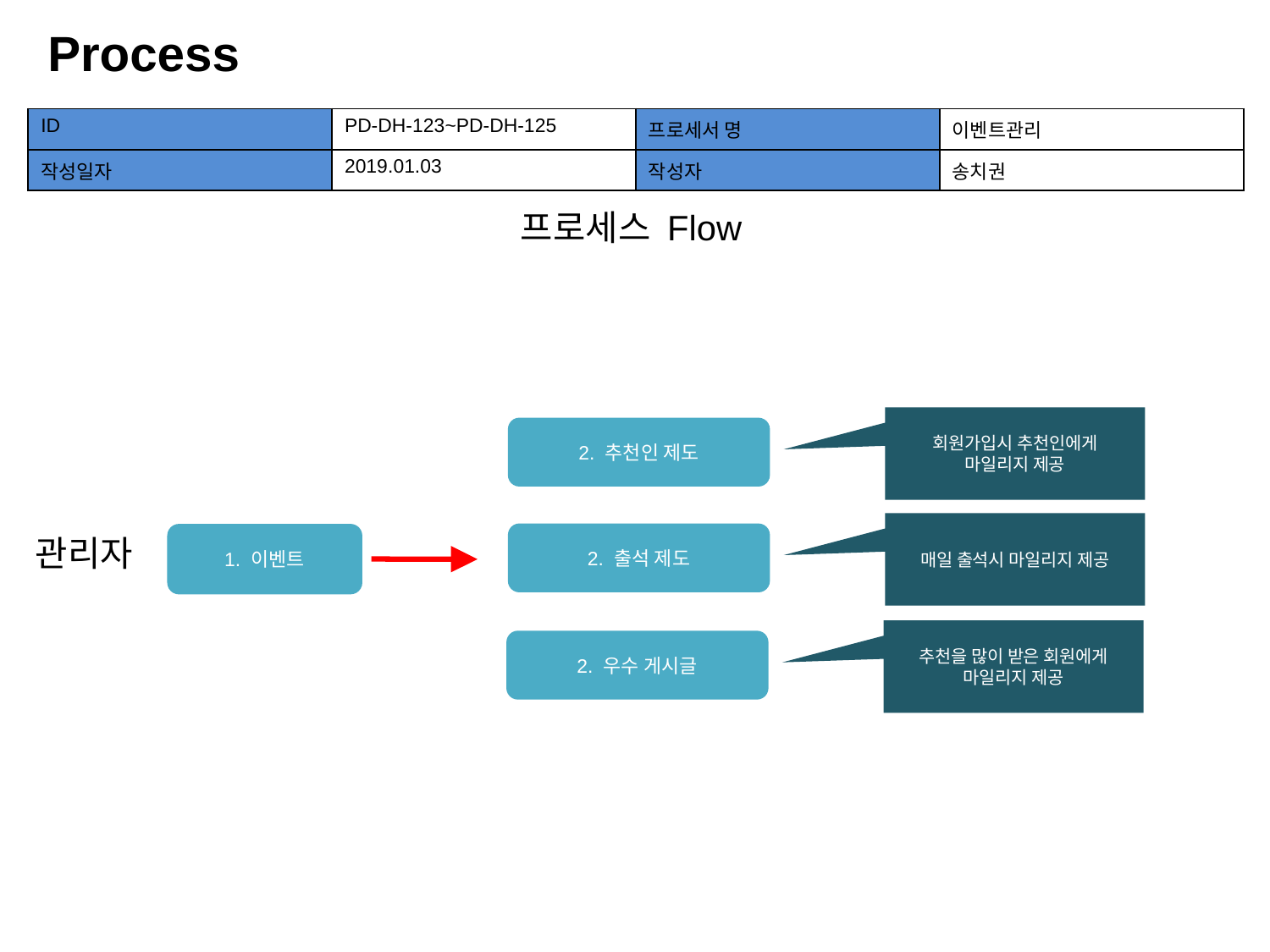

Process

| ID | PD-DH-123~PD-DH-125 | 프로세서 명 | 이벤트관리 |
| --- | --- | --- | --- |
| 작성일자 | 2019.01.03 | 작성자 | 송치권 |
프로세스 Flow
회원가입시 추천인에게
마일리지 제공
2. 추천인 제도
매일 출석시 마일리지 제공
2. 출석 제도
1. 이벤트
관리자
추천을 많이 받은 회원에게
마일리지 제공
2. 우수 게시글